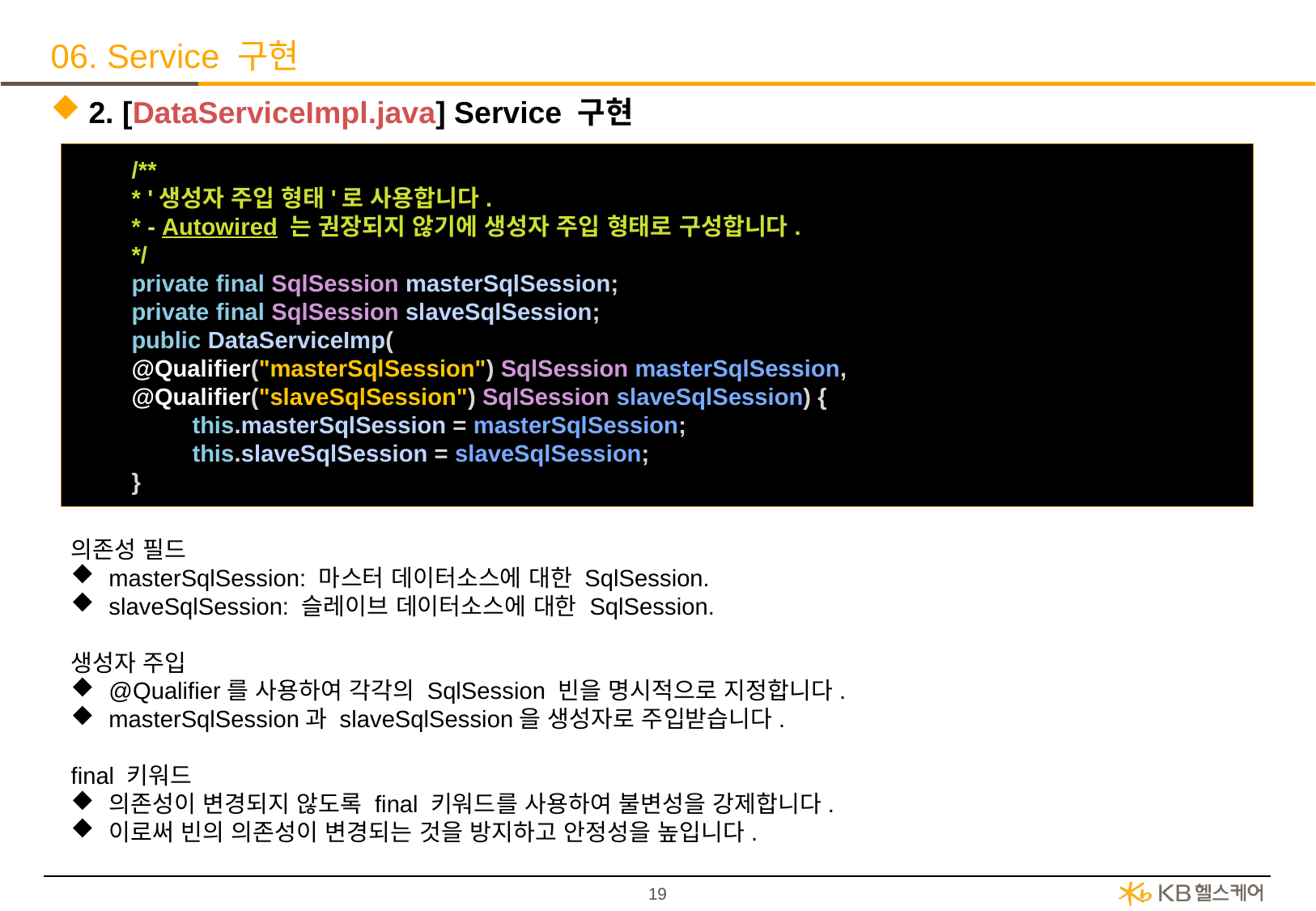

# 06. Service 구현
2. [DataServiceImpl.java] Service 구현

/**
* '생성자 주입 형태'로 사용합니다.
* - Autowired 는 권장되지 않기에 생성자 주입 형태로 구성합니다.
*/
private final SqlSession masterSqlSession;
private final SqlSession slaveSqlSession;
public DataServiceImp(
@Qualifier("masterSqlSession") SqlSession masterSqlSession,
@Qualifier("slaveSqlSession") SqlSession slaveSqlSession) {
this.masterSqlSession = masterSqlSession;
this.slaveSqlSession = slaveSqlSession;
}
의존성 필드
masterSqlSession: 마스터 데이터소스에 대한 SqlSession.
slaveSqlSession: 슬레이브 데이터소스에 대한 SqlSession.

생성자 주입
@Qualifier를 사용하여 각각의 SqlSession 빈을 명시적으로 지정합니다.
masterSqlSession과 slaveSqlSession을 생성자로 주입받습니다.

final 키워드
의존성이 변경되지 않도록 final 키워드를 사용하여 불변성을 강제합니다.
이로써 빈의 의존성이 변경되는 것을 방지하고 안정성을 높입니다.